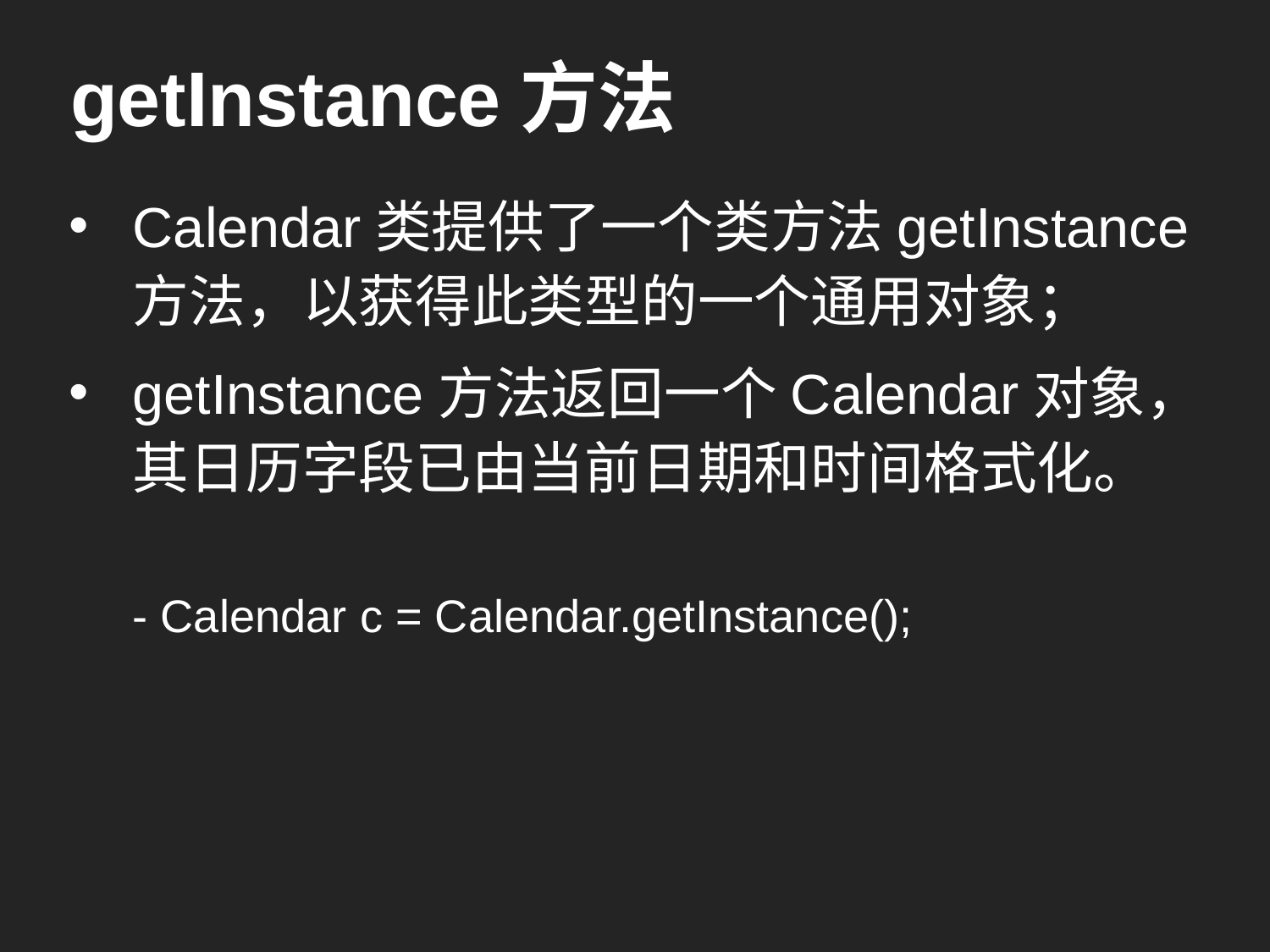

# getInstance方法
Calendar类提供了一个类方法getInstance方法，以获得此类型的一个通用对象；
getInstance方法返回一个Calendar对象，其日历字段已由当前日期和时间格式化。

- Calendar c = Calendar.getInstance();